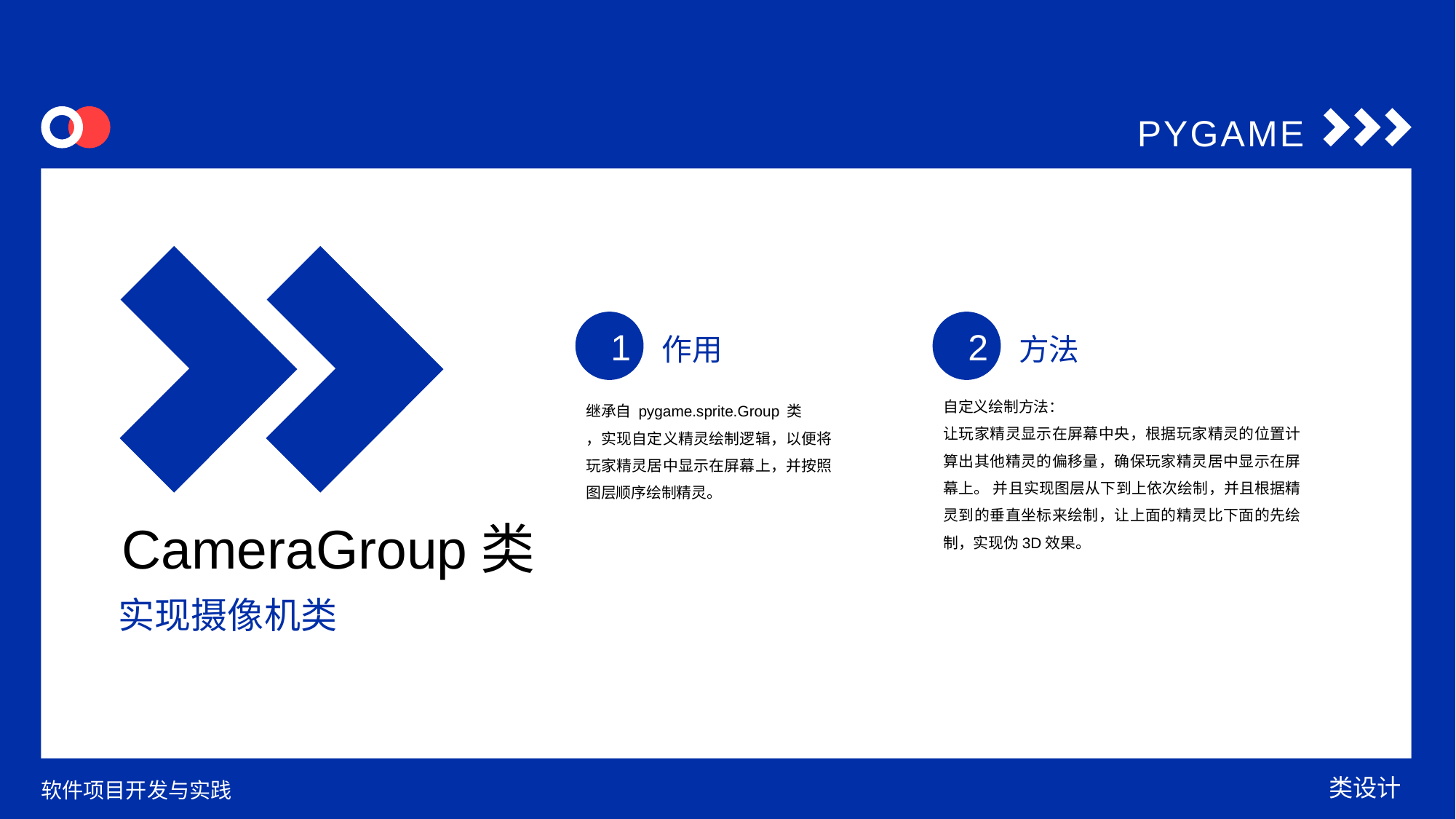

PYGAME

1

2
作用
方法
自定义绘制方法：
让玩家精灵显示在屏幕中央，根据玩家精灵的位置计算出其他精灵的偏移量，确保玩家精灵居中显示在屏幕上。 并且实现图层从下到上依次绘制，并且根据精灵到的垂直坐标来绘制，让上面的精灵比下面的先绘制，实现伪3D效果。
继承自 pygame.sprite.Group 类
，实现自定义精灵绘制逻辑，以便将玩家精灵居中显示在屏幕上，并按照图层顺序绘制精灵。
CameraGroup类
实现摄像机类
类设计
软件项目开发与实践